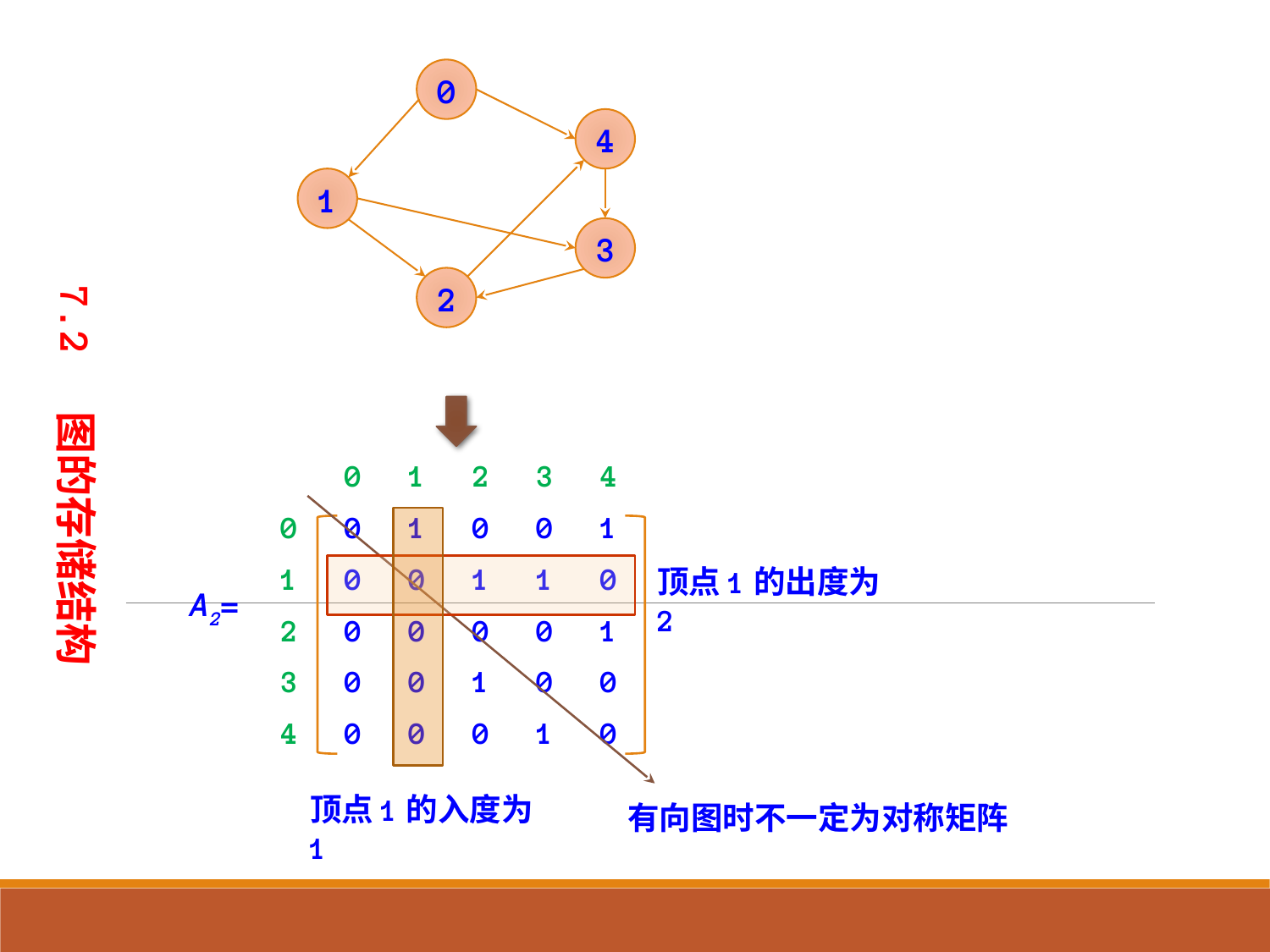

0
4
1
3
2
7.2  图的存储结构

|  | 0 | 1 | 2 | 3 | 4 |
| --- | --- | --- | --- | --- | --- |
| 0 | 0 | 1 | 0 | 0 | 1 |
| 1 | 0 | 0 | 1 | 1 | 0 |
| 2 | 0 | 0 | 0 | 0 | 1 |
| 3 | 0 | 0 | 1 | 0 | 0 |
| 4 | 0 | 0 | 0 | 1 | 0 |
有向图时不一定为对称矩阵

顶点1的入度为1

顶点1的出度为2
A2=